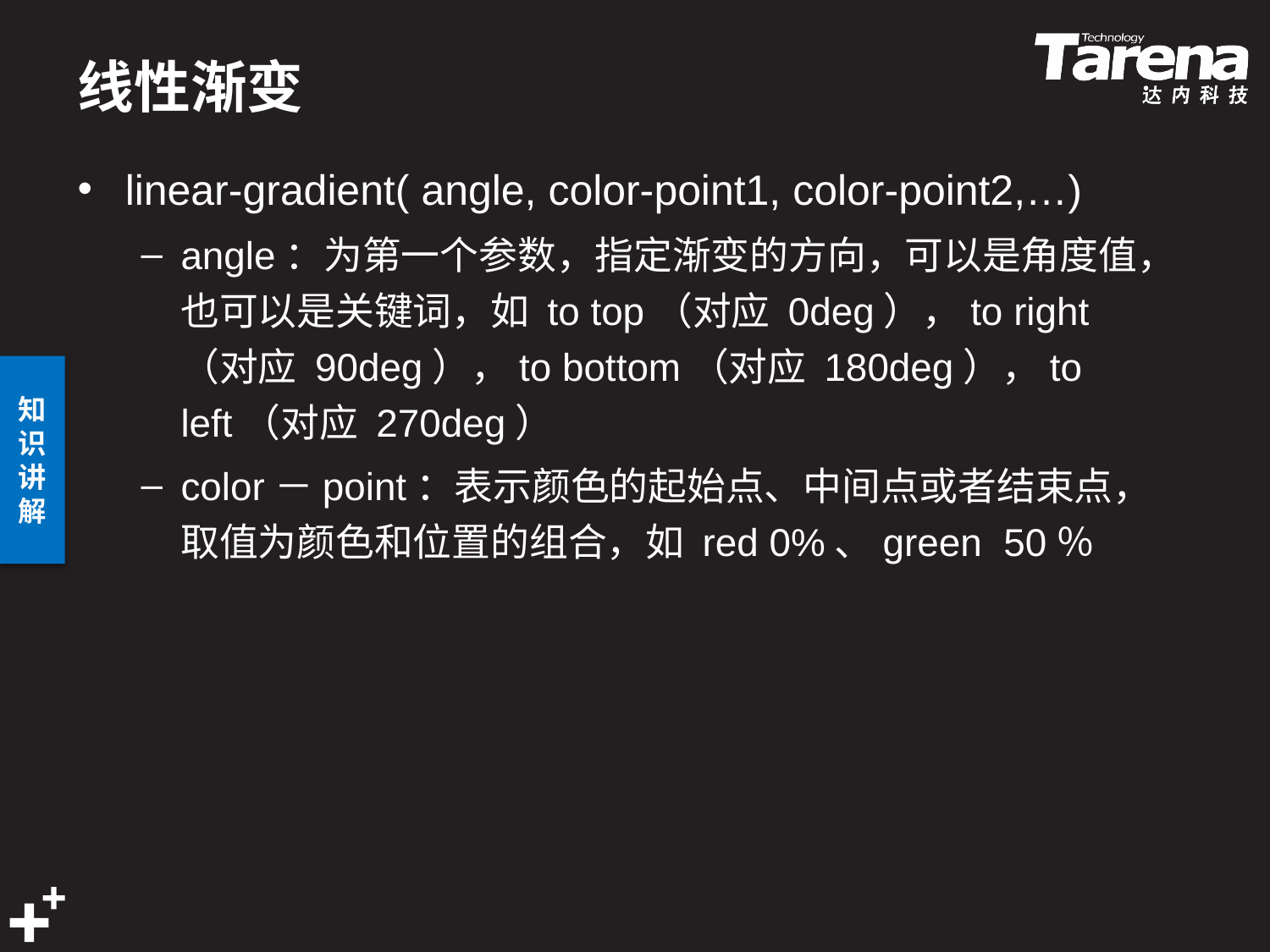

# 线性渐变
linear-gradient( angle, color-point1, color-point2,…)
angle：为第一个参数，指定渐变的方向，可以是角度值，也可以是关键词，如 to top（对应 0deg），to right（对应 90deg），to bottom（对应 180deg），to left（对应 270deg）
color－point：表示颜色的起始点、中间点或者结束点，取值为颜色和位置的组合，如 red 0%、green  50％